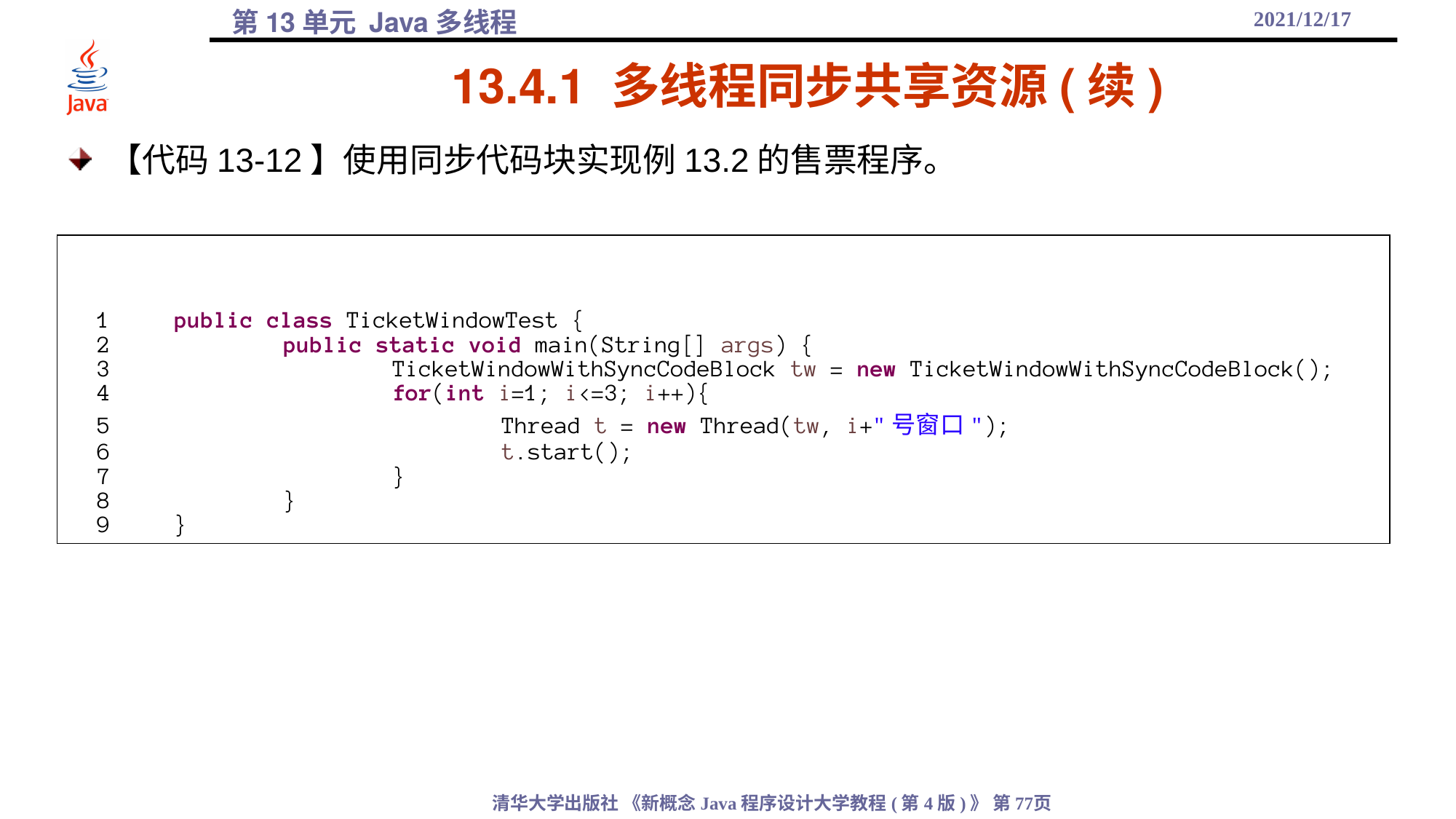

2021/12/17
# 13.4.1 多线程同步共享资源(续)
【代码13-12】使用同步代码块实现例13.2的售票程序。
| 1 public class TicketWindowTest { 2 public static void main(String[] args) { 3 TicketWindowWithSyncCodeBlock tw = new TicketWindowWithSyncCodeBlock(); 4 for(int i=1; i<=3; i++){ 5 Thread t = new Thread(tw, i+"号窗口"); 6 t.start(); 7 } 8 } 9 } |
| --- |